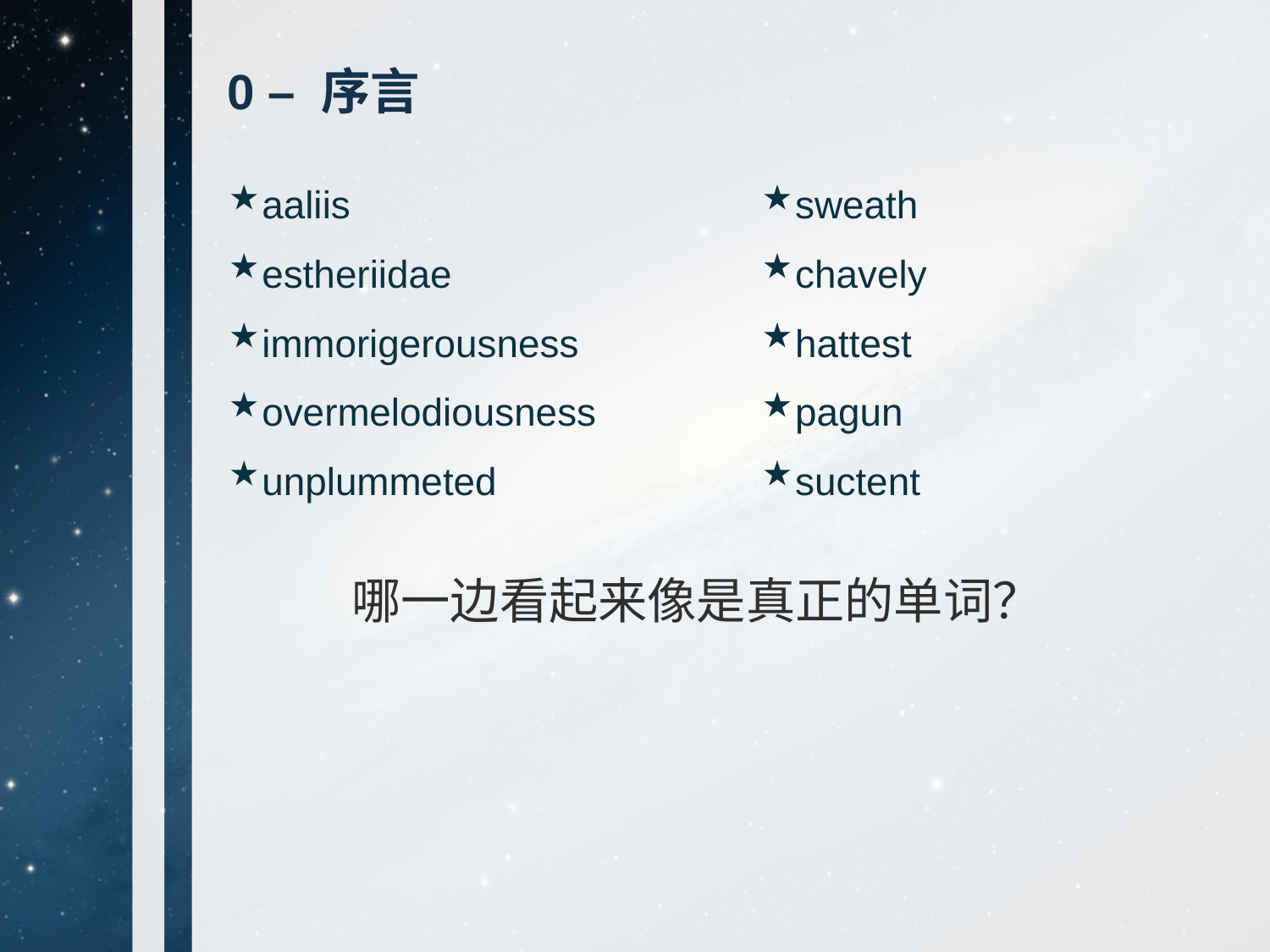

# 0 – 序言
aaliis
estheriidae
immorigerousness
overmelodiousness
unplummeted
sweath
chavely
hattest
pagun
suctent
哪一边看起来像是真正的单词？